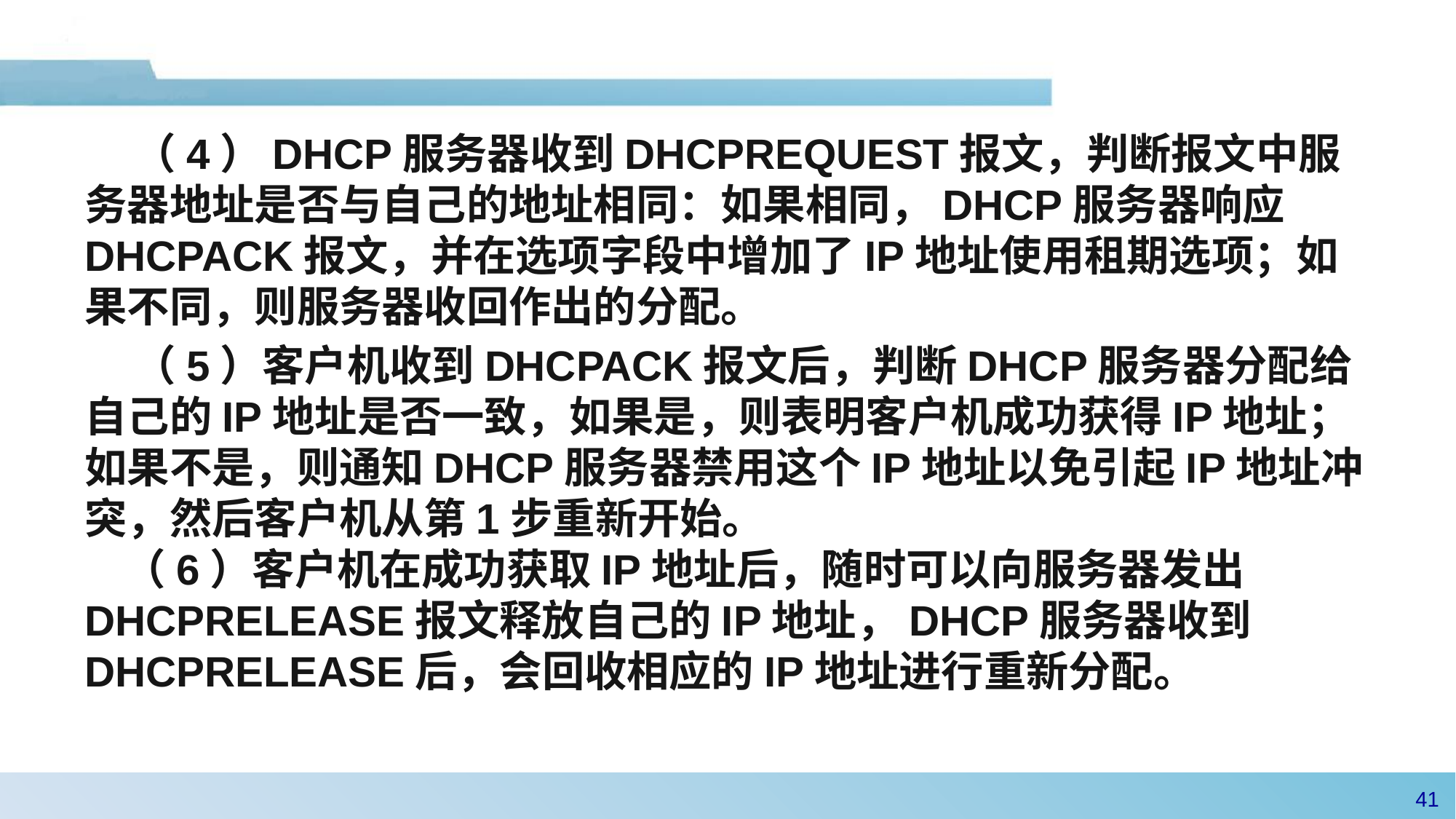

（4）DHCP服务器收到DHCPREQUEST报文，判断报文中服务器地址是否与自己的地址相同：如果相同，DHCP服务器响应DHCPACK报文，并在选项字段中增加了IP地址使用租期选项；如果不同，则服务器收回作出的分配。
    （5）客户机收到DHCPACK报文后，判断DHCP服务器分配给自己的IP地址是否一致，如果是，则表明客户机成功获得IP地址；如果不是，则通知DHCP服务器禁用这个IP地址以免引起IP地址冲突，然后客户机从第1步重新开始。
    （6）客户机在成功获取IP地址后，随时可以向服务器发出DHCPRELEASE报文释放自己的IP地址，DHCP服务器收到DHCPRELEASE后，会回收相应的IP地址进行重新分配。
41